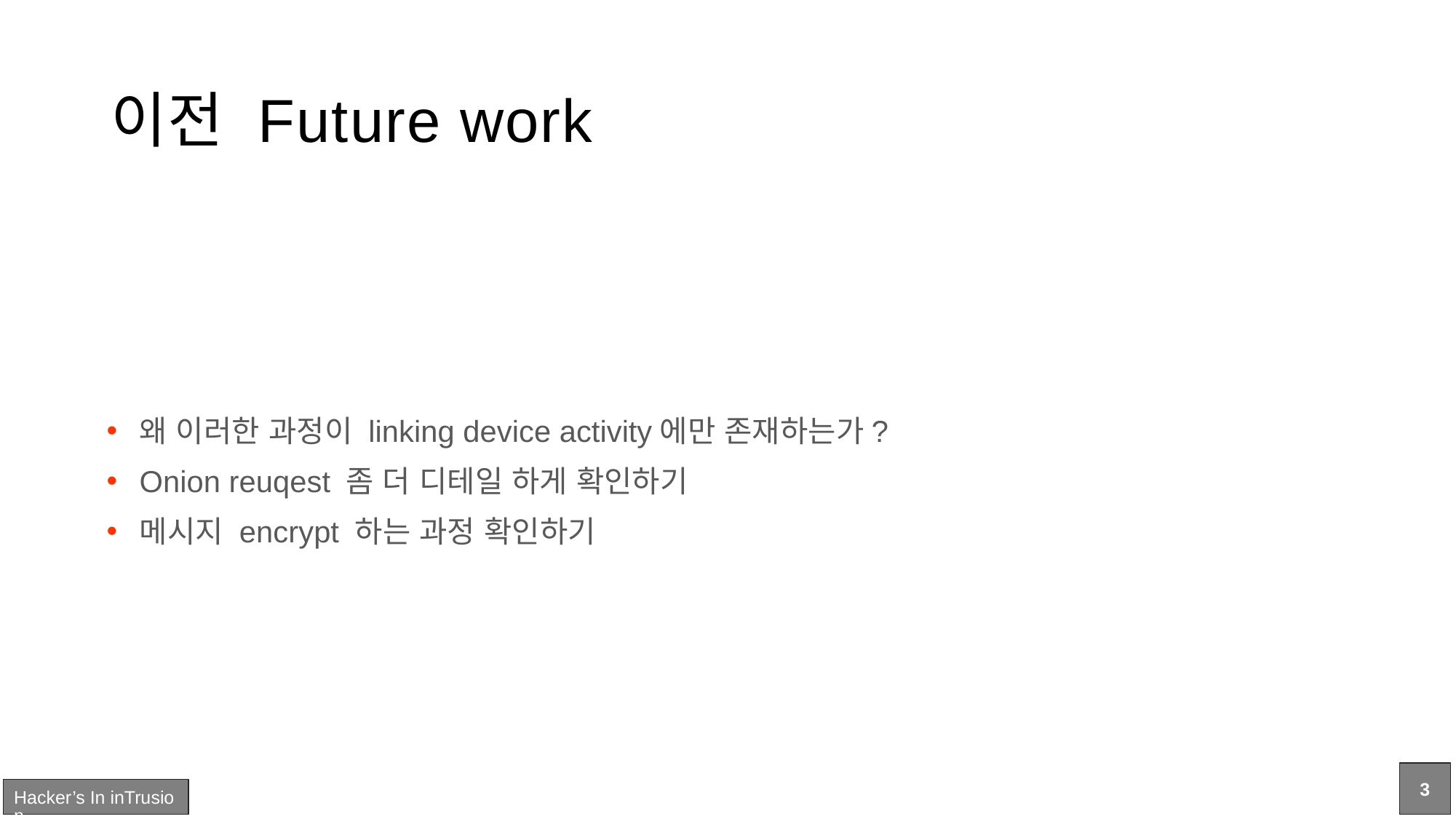

# 이전 Future work
왜 이러한 과정이 linking device activity에만 존재하는가?
Onion reuqest 좀 더 디테일 하게 확인하기
메시지 encrypt 하는 과정 확인하기
3
Hacker’s In inTrusion